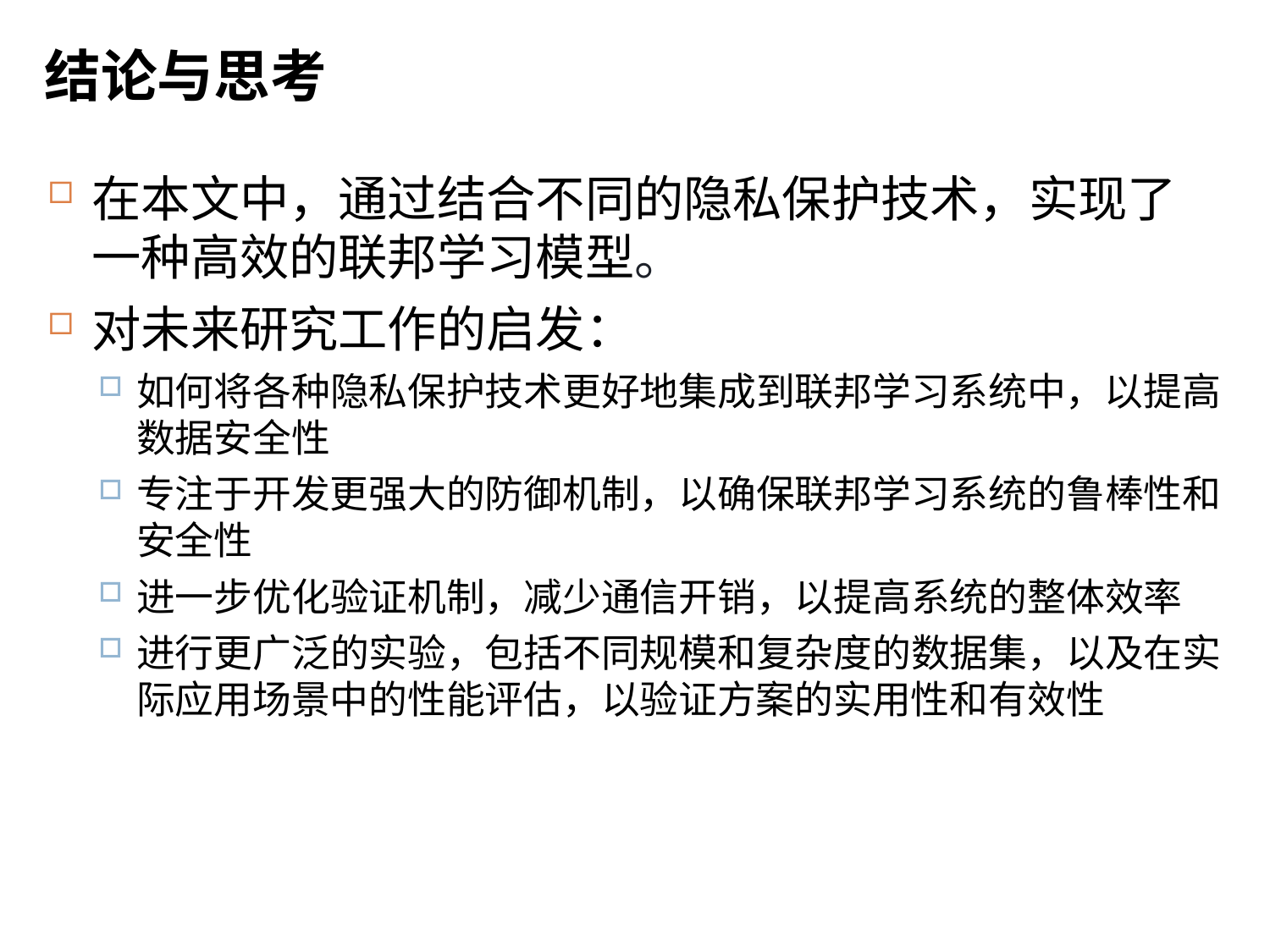

# 结论与思考
11
在本文中，通过结合不同的隐私保护技术，实现了一种高效的联邦学习模型。
对未来研究工作的启发：
如何将各种隐私保护技术更好地集成到联邦学习系统中，以提高数据安全性
专注于开发更强大的防御机制，以确保联邦学习系统的鲁棒性和安全性
进一步优化验证机制，减少通信开销，以提高系统的整体效率
进行更广泛的实验，包括不同规模和复杂度的数据集，以及在实际应用场景中的性能评估，以验证方案的实用性和有效性